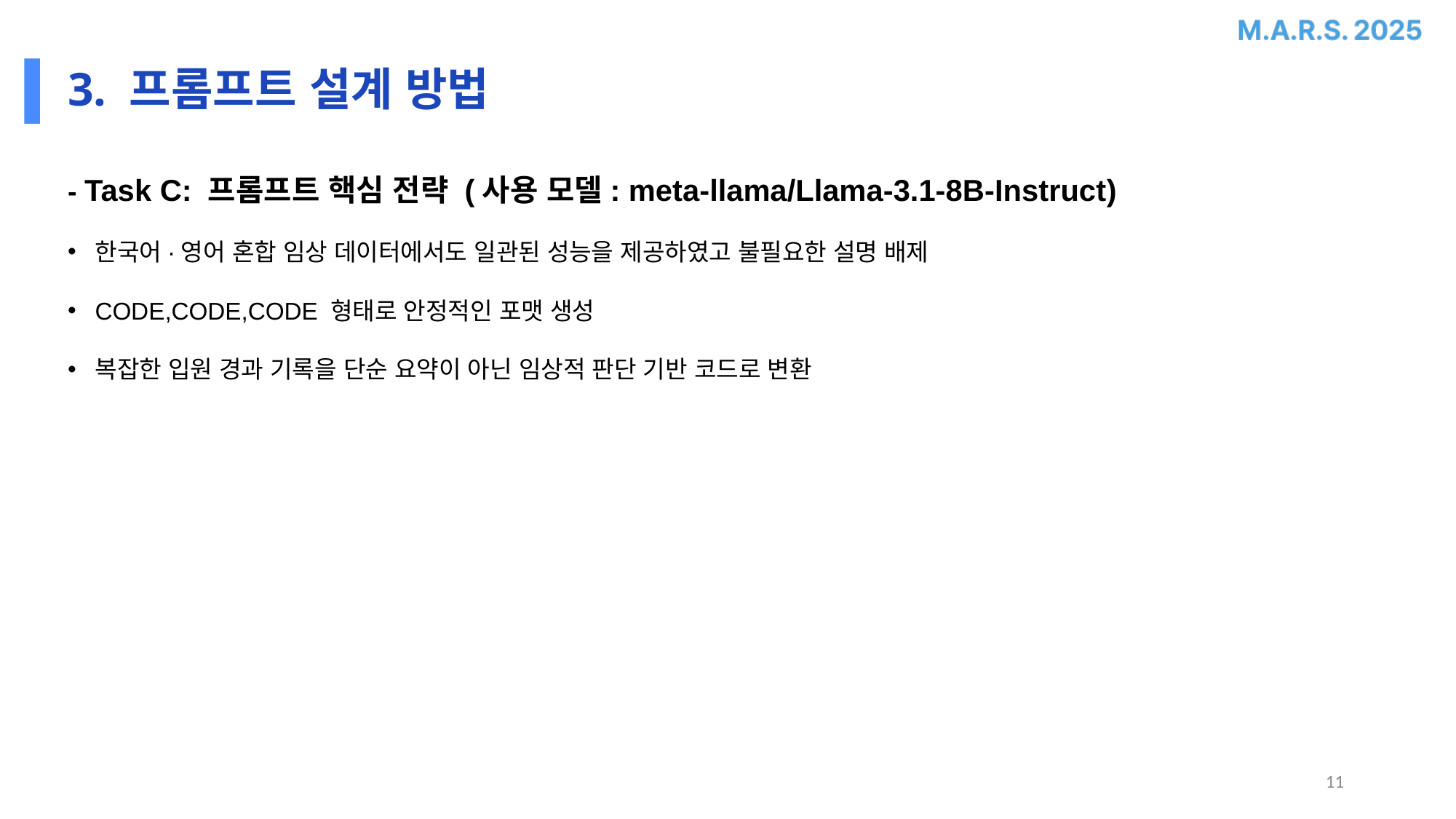

# 3. 프롬프트 설계 방법
- Task C: 프롬프트 핵심 전략 (사용 모델: meta-llama/Llama-3.1-8B-Instruct)
한국어·영어 혼합 임상 데이터에서도 일관된 성능을 제공하였고 불필요한 설명 배제
CODE,CODE,CODE 형태로 안정적인 포맷 생성
복잡한 입원 경과 기록을 단순 요약이 아닌 임상적 판단 기반 코드로 변환
11